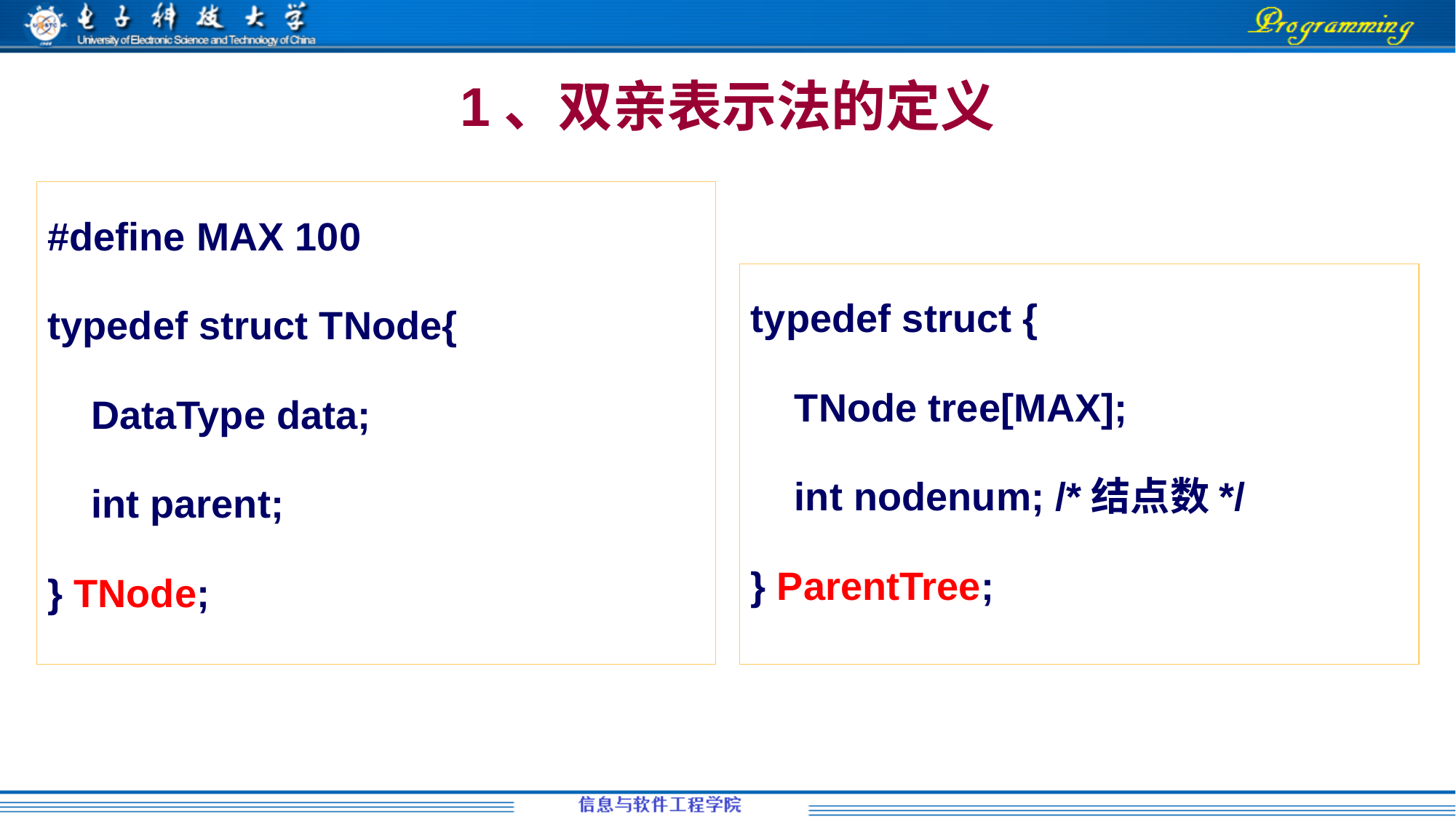

# 1、双亲表示法的定义
#define MAX 100
typedef struct TNode{
    DataType data;
    int parent;
} TNode;

typedef struct {
    TNode tree[MAX];
    int nodenum; /*结点数*/
} ParentTree;